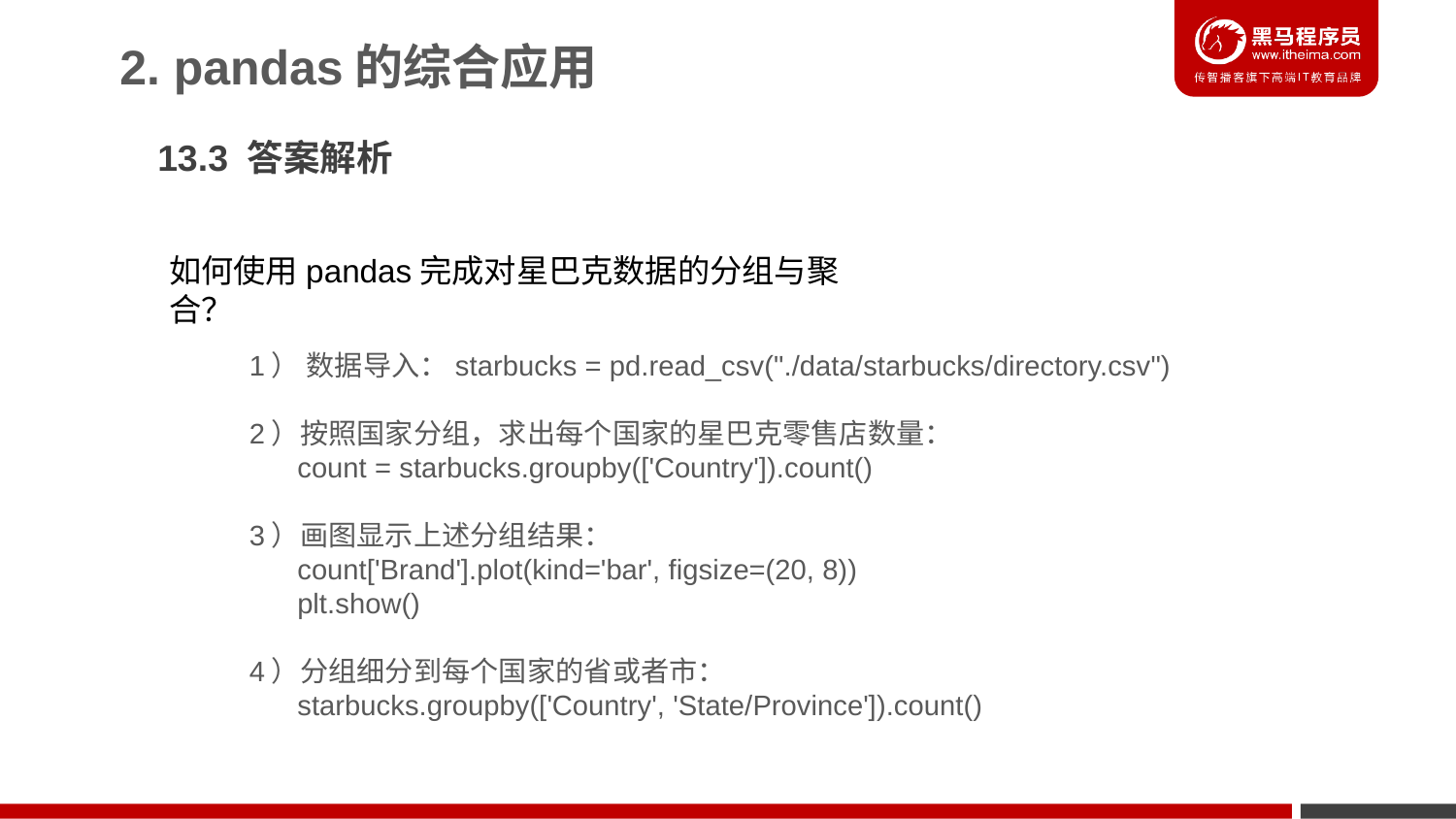

2. pandas的综合应用
13.3 答案解析
如何使用pandas完成对星巴克数据的分组与聚合？
1） 数据导入：starbucks = pd.read_csv("./data/starbucks/directory.csv")

2）按照国家分组，求出每个国家的星巴克零售店数量：
      count = starbucks.groupby(['Country']).count()

3）画图显示上述分组结果：
      count['Brand'].plot(kind='bar', figsize=(20, 8))
      plt.show()

4）分组细分到每个国家的省或者市：
      starbucks.groupby(['Country', 'State/Province']).count()